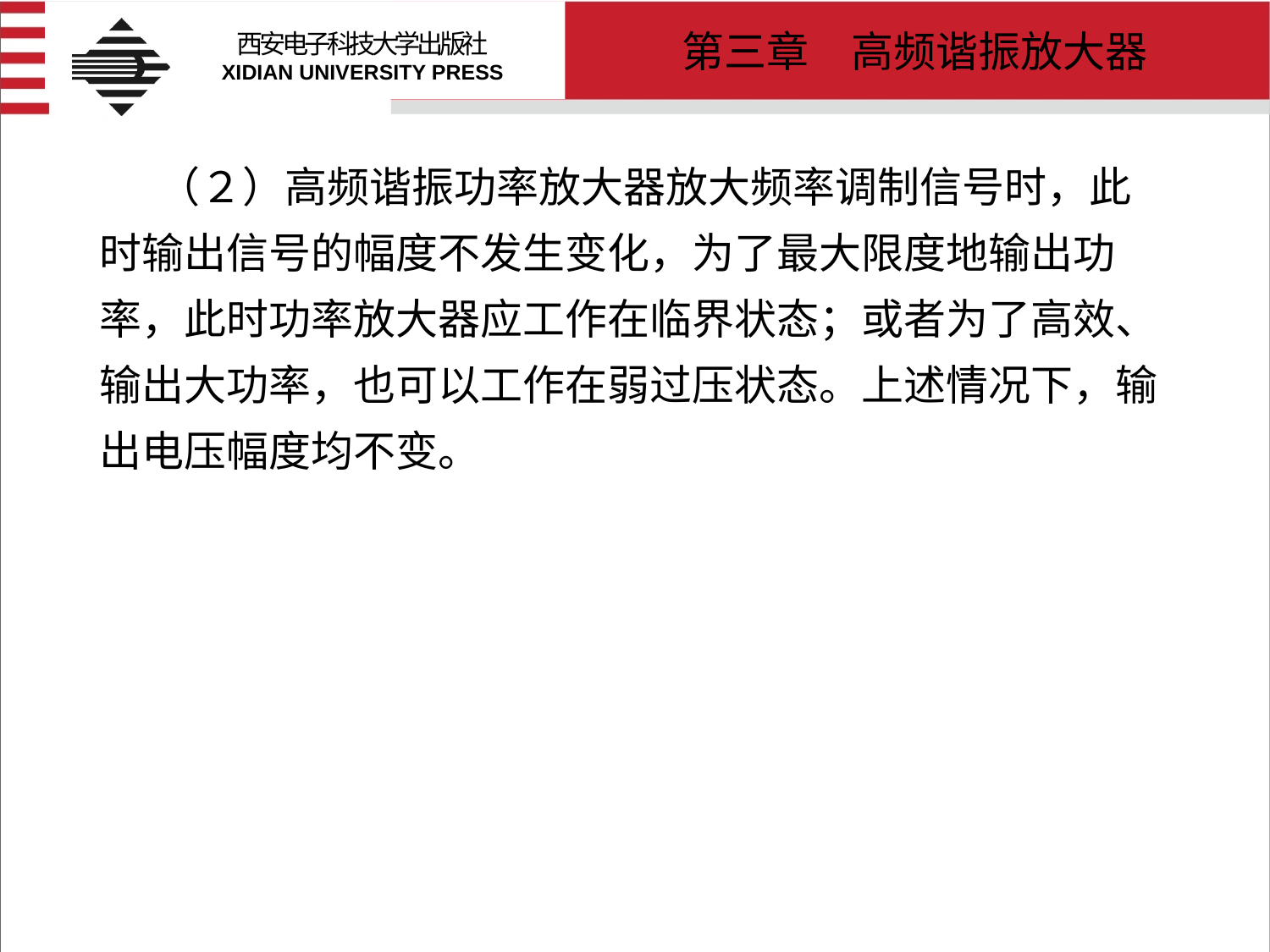

# （２）高频谐振功率放大器放大频率调制信号时，此时输出信号的幅度不发生变化，为了最大限度地输出功率，此时功率放大器应工作在临界状态；或者为了高效、输出大功率，也可以工作在弱过压状态。上述情况下，输出电压幅度均不变。